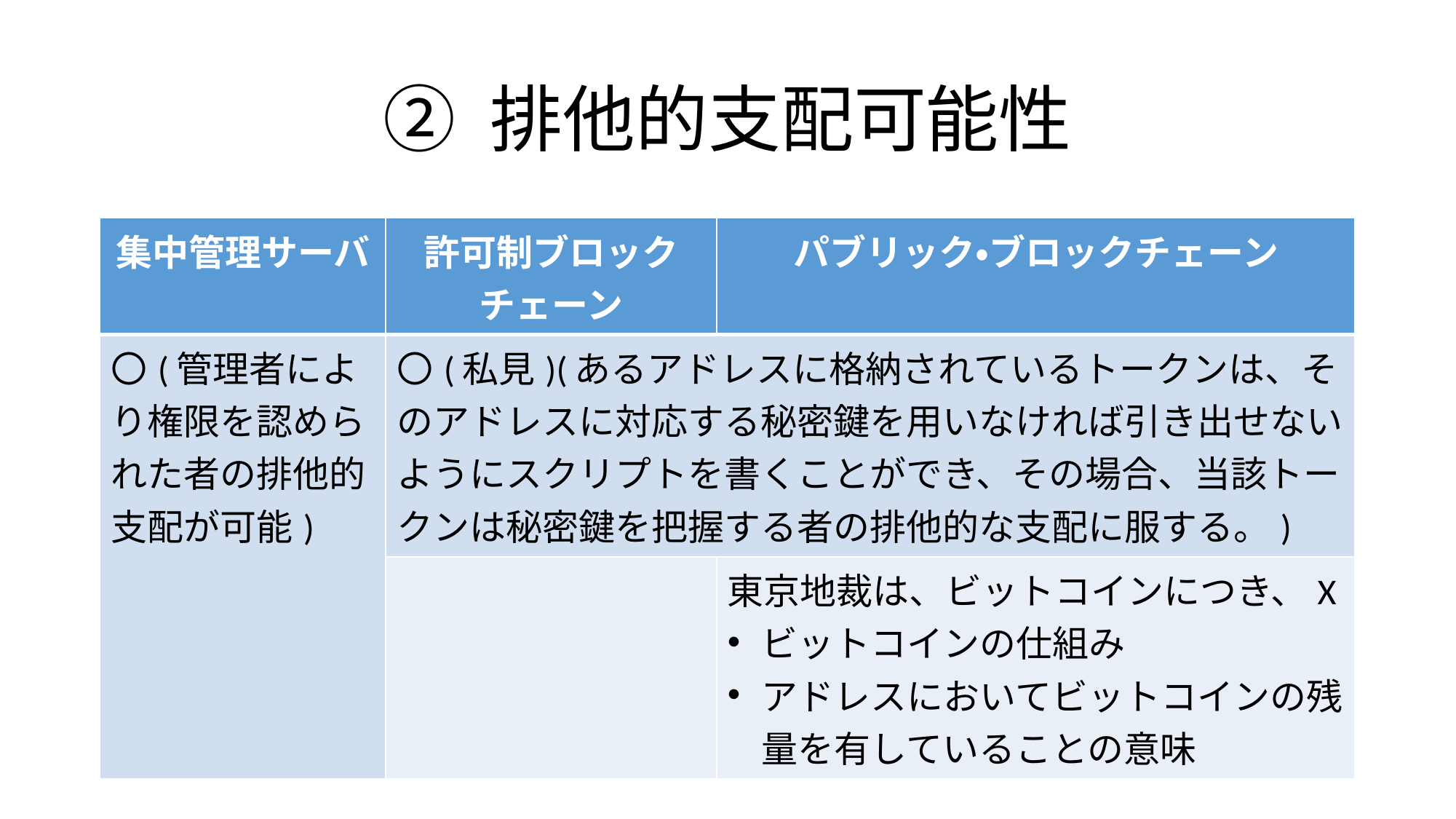

# ② 排他的支配可能性
| 集中管理サーバ | 許可制ブロックチェーン | パブリック・ブロックチェーン |
| --- | --- | --- |
| 〇(管理者により権限を認められた者の排他的支配が可能) | 〇(私見)(あるアドレスに格納されているトークンは、そのアドレスに対応する秘密鍵を用いなければ引き出せないようにスクリプトを書くことができ、その場合、当該トークンは秘密鍵を把握する者の排他的な支配に服する。) |  |
|  |  | 東京地裁は、ビットコインにつき、X ビットコインの仕組み アドレスにおいてビットコインの残量を有していることの意味 |